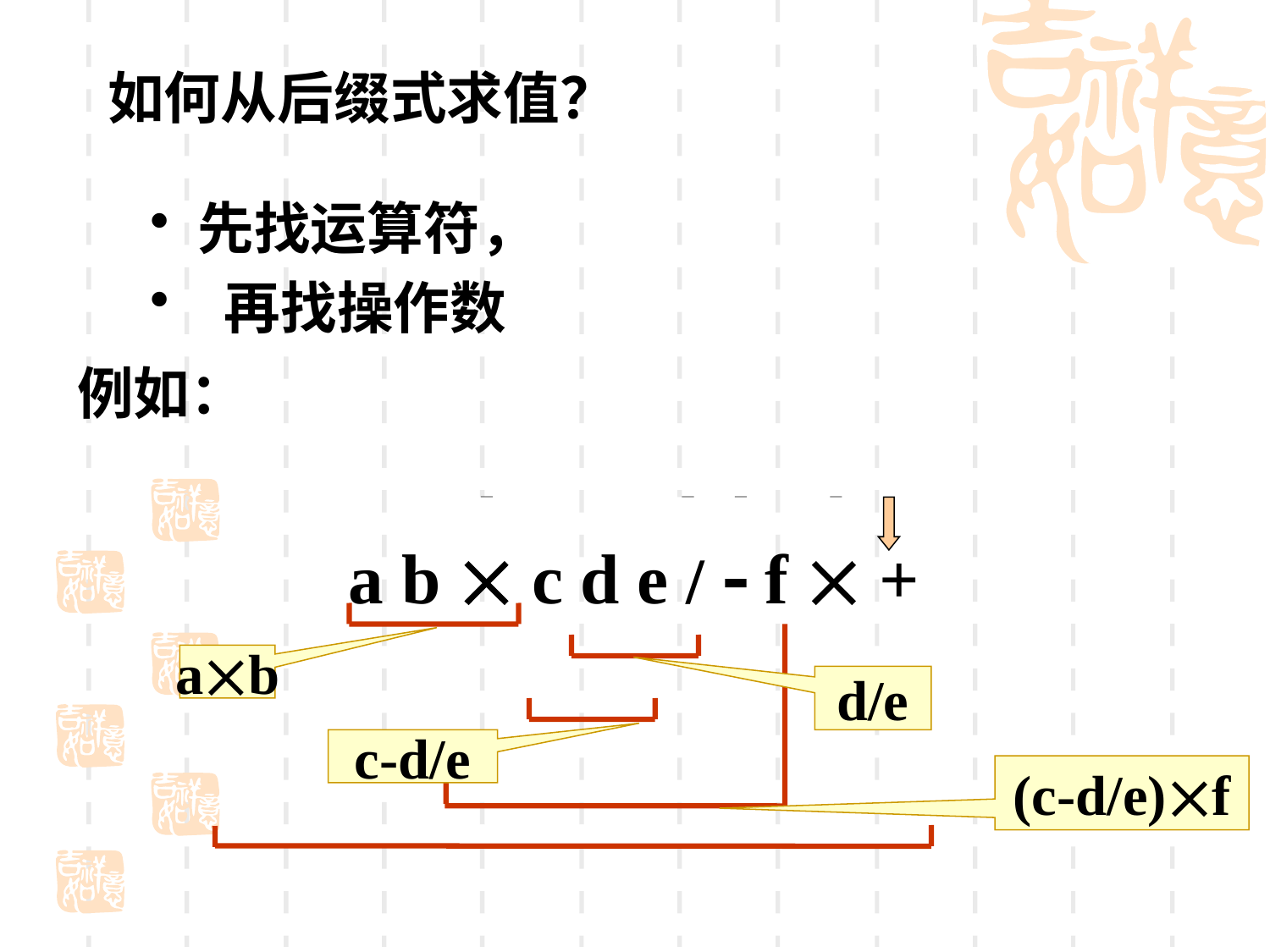

如何从后缀式求值？
先找运算符，
 再找操作数
例如：

             a b × c d e / − f × +

a×b

d/e

c-d/e
(c-d/e)×f